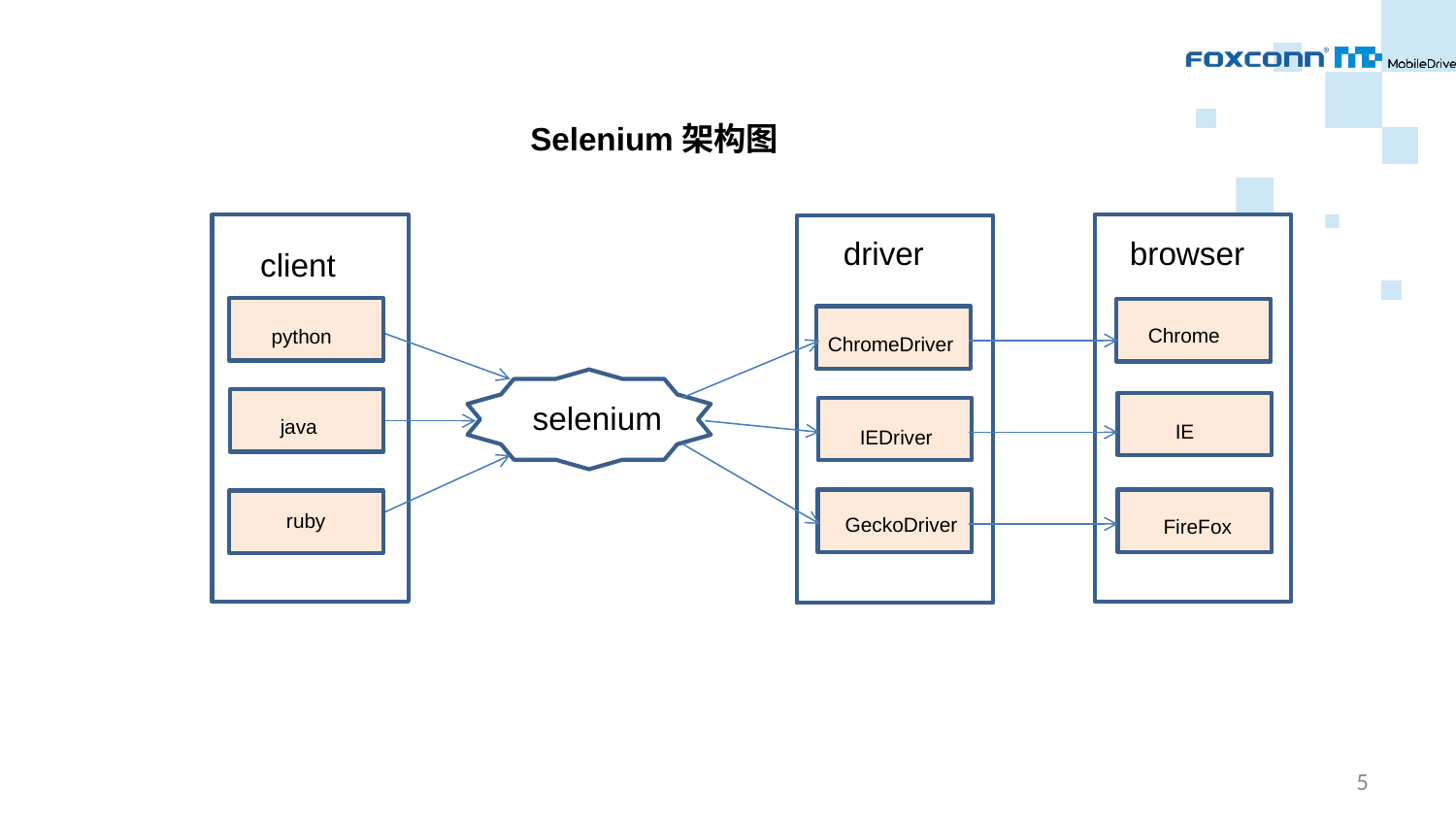

Selenium架构图
c
driver
c
browser
c
client
    Chrome
     python

ChromeDriver

selenium
      java
         IE

IEDriver

        ruby
GeckoDriver
      FireFox

5